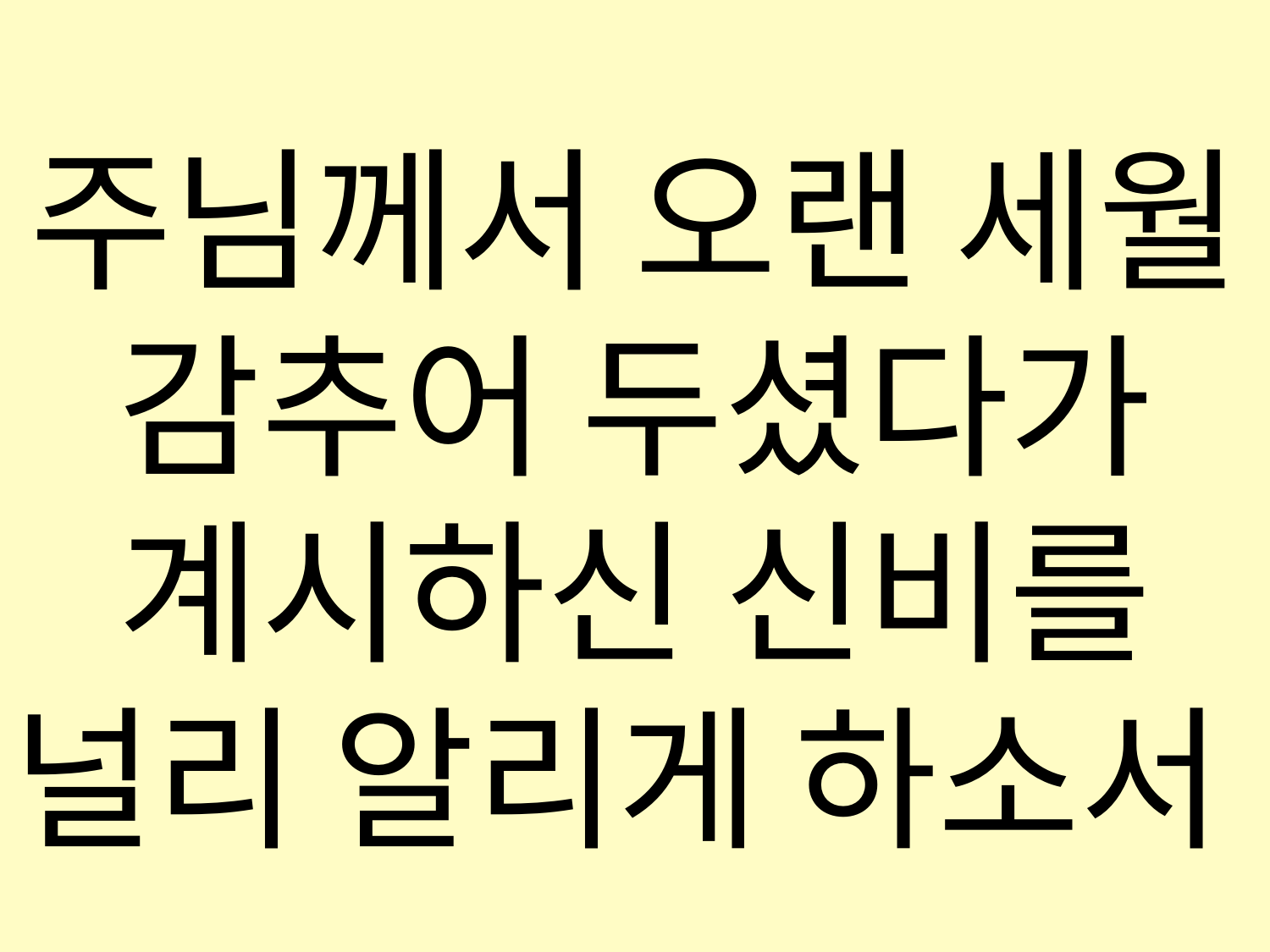

주님께서 오랜 세월
감추어 두셨다가
계시하신 신비를
널리 알리게 하소서.